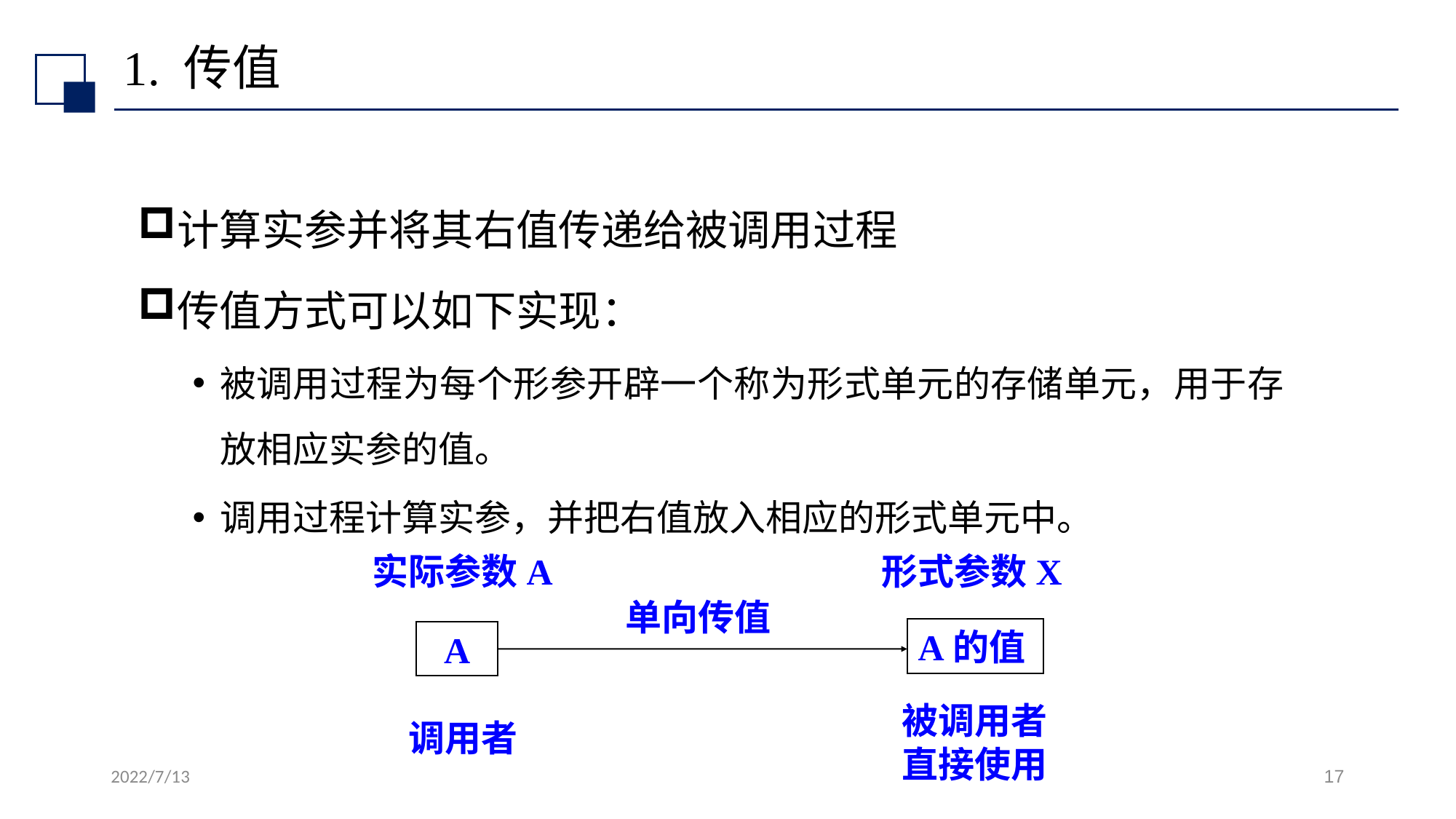

# 1. 传值
计算实参并将其右值传递给被调用过程
传值方式可以如下实现：
被调用过程为每个形参开辟一个称为形式单元的存储单元，用于存放相应实参的值。
调用过程计算实参，并把右值放入相应的形式单元中。
实际参数A
形式参数X
单向传值
A的值
A

被调用者直接使用
调用者
2022/7/13
17